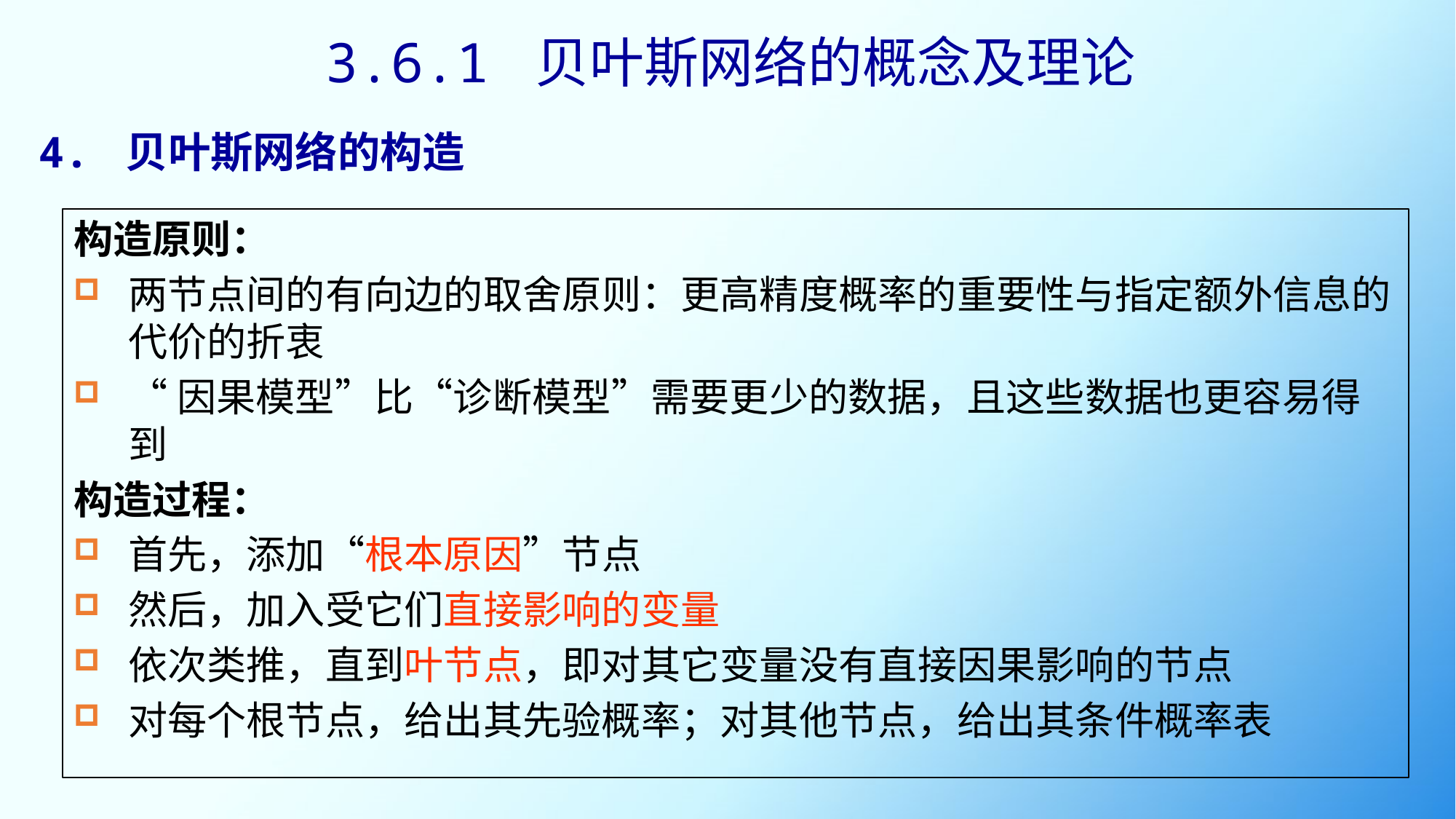

3.6.1 贝叶斯网络的概念及理论
4. 贝叶斯网络的构造
构造原则：
两节点间的有向边的取舍原则：更高精度概率的重要性与指定额外信息的代价的折衷
“因果模型”比“诊断模型”需要更少的数据，且这些数据也更容易得到
构造过程：
首先，添加“根本原因”节点
然后，加入受它们直接影响的变量
依次类推，直到叶节点，即对其它变量没有直接因果影响的节点
对每个根节点，给出其先验概率；对其他节点，给出其条件概率表